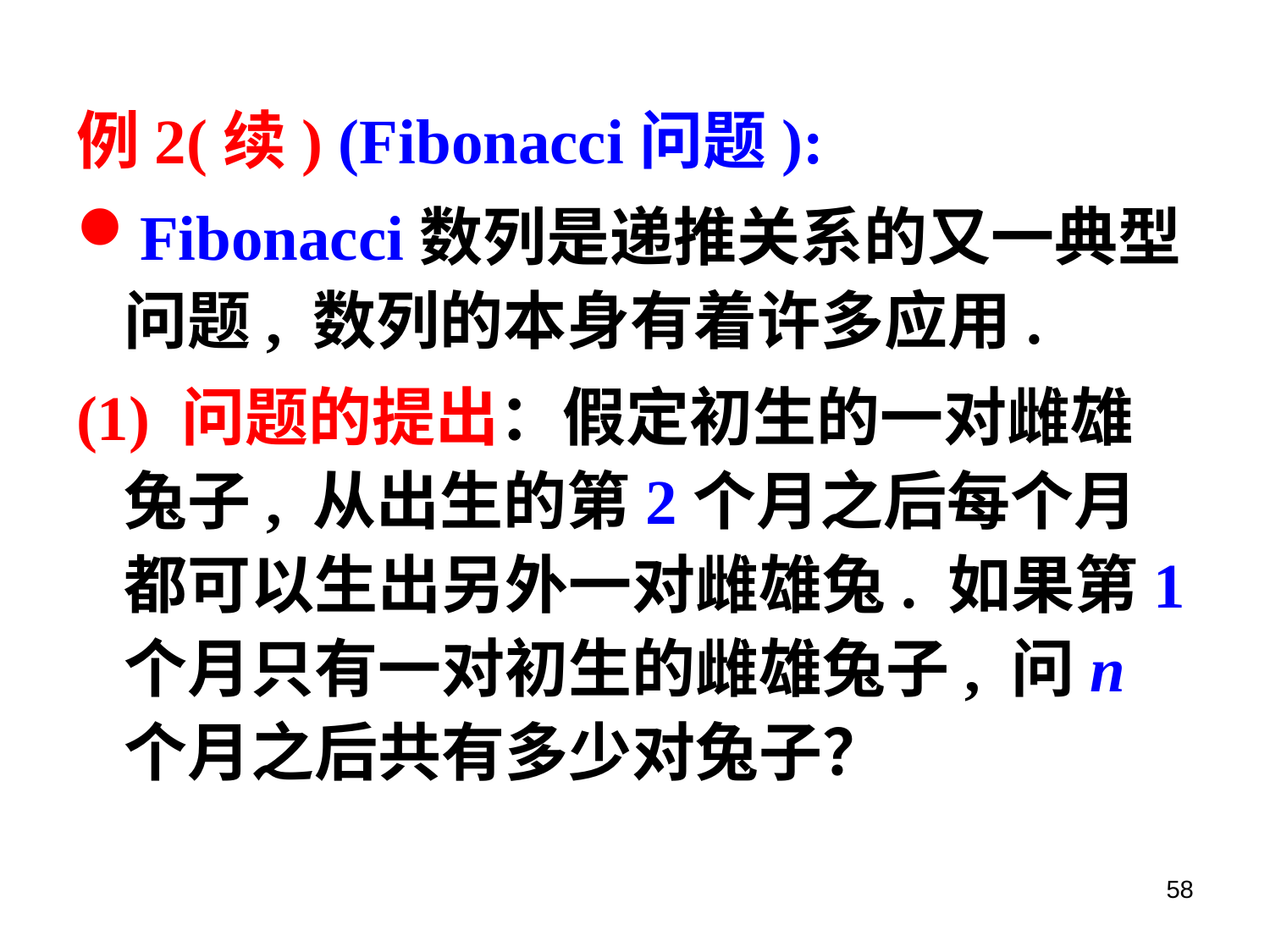

例2(续) (Fibonacci问题):
Fibonacci数列是递推关系的又一典型问题, 数列的本身有着许多应用.
(1) 问题的提出：假定初生的一对雌雄兔子, 从出生的第2个月之后每个月都可以生出另外一对雌雄兔. 如果第1个月只有一对初生的雌雄兔子, 问n个月之后共有多少对兔子？
58